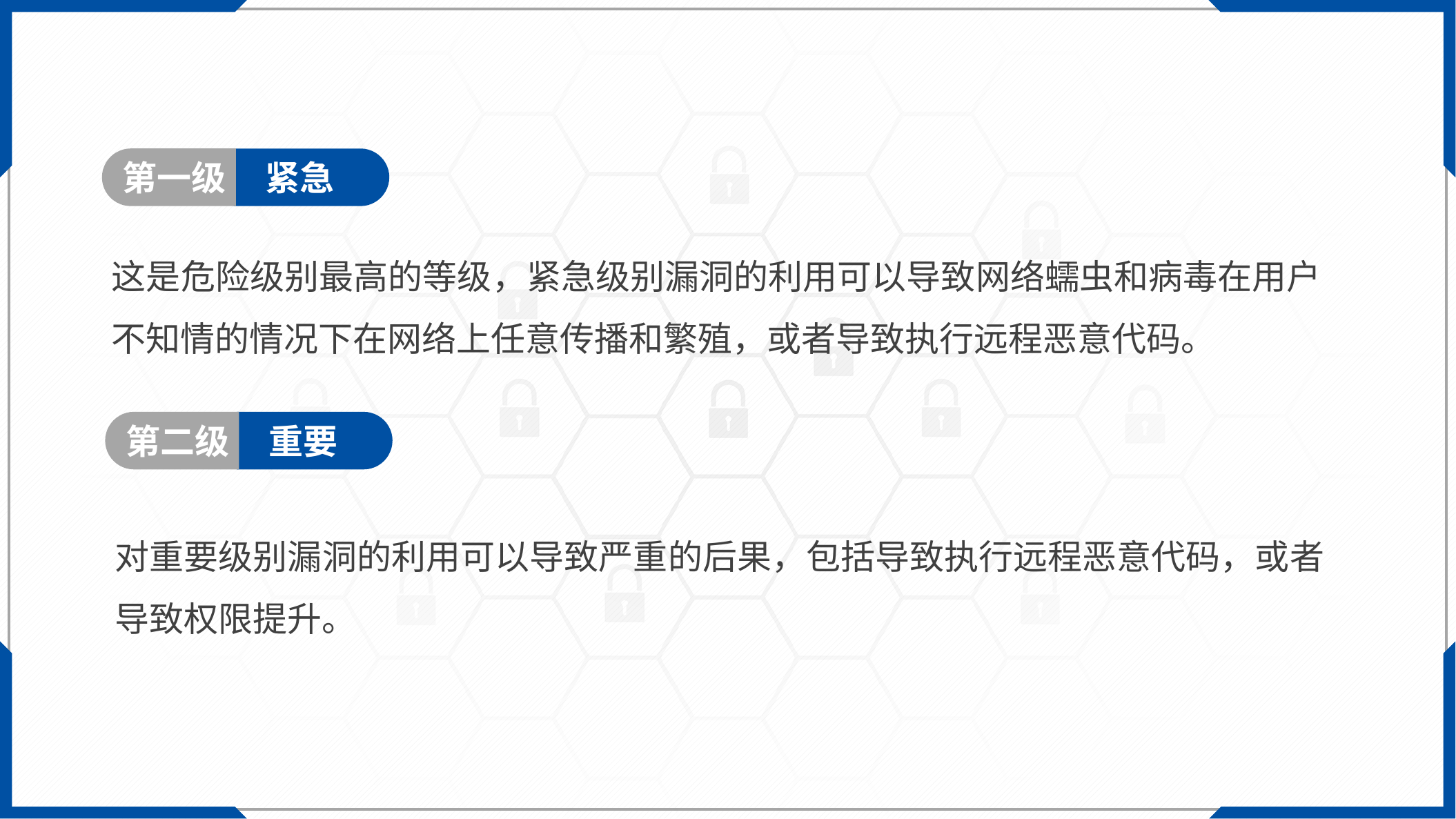

第一级
紧急
这是危险级别最高的等级，紧急级别漏洞的利用可以导致网络蠕虫和病毒在用户不知情的情况下在网络上任意传播和繁殖，或者导致执行远程恶意代码。

第二级
重要
对重要级别漏洞的利用可以导致严重的后果，包括导致执行远程恶意代码，或者导致权限提升。